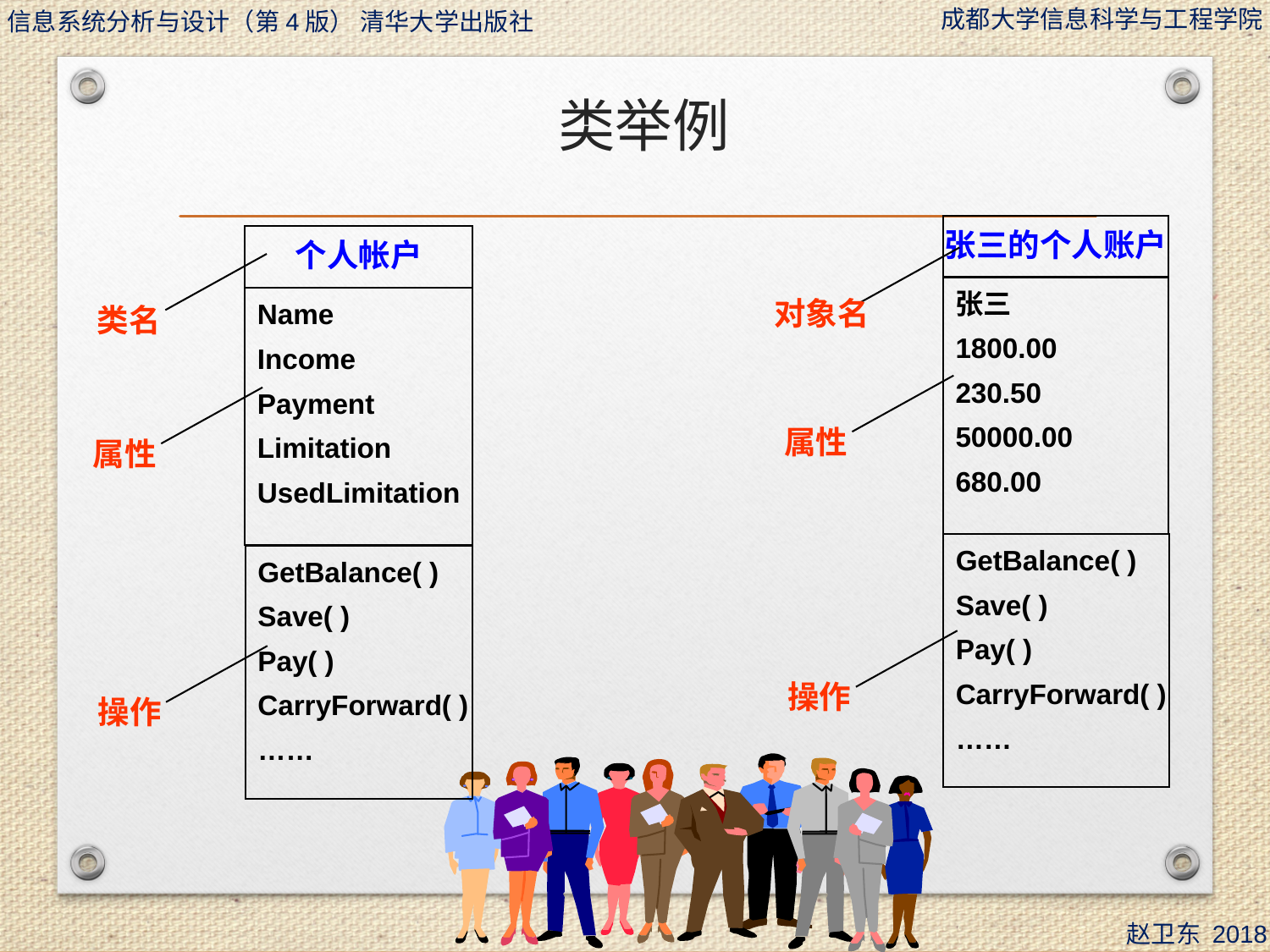

# 类举例
张三的个人账户
张三
1800.00
230.50
50000.00
680.00
GetBalance( )
Save( )
Pay( )
CarryForward( )
……
个人帐户
Name
Income
Payment
Limitation
UsedLimitation
GetBalance( )
Save( )
Pay( )
CarryForward( )
……

对象名

类名

属性

属性

操作

操作